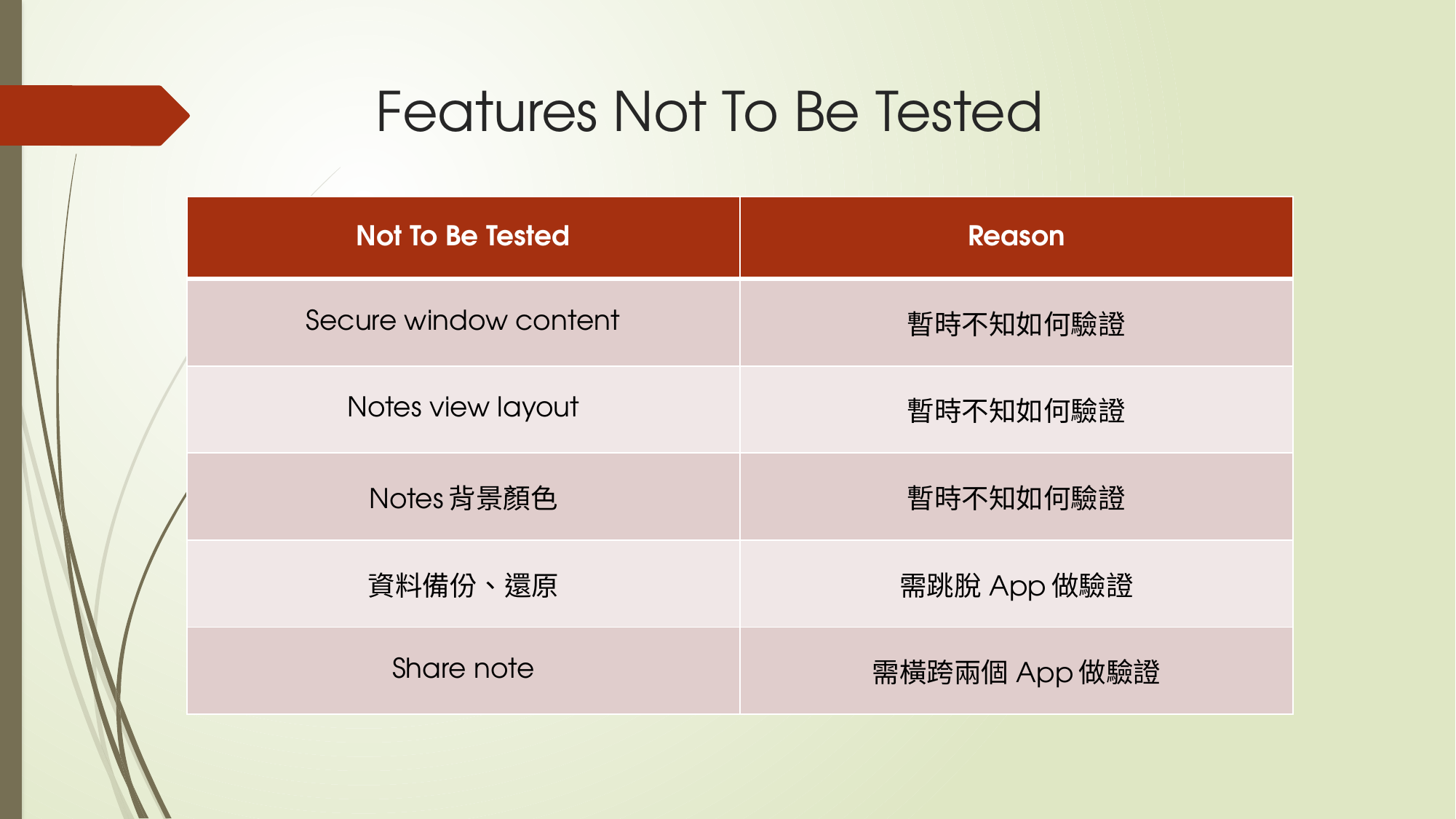

# Features Not To Be Tested
| Not To Be Tested | Reason |
| --- | --- |
| Secure window content | 暫時不知如何驗證 |
| Notes view layout | 暫時不知如何驗證 |
| Notes背景顏色 | 暫時不知如何驗證 |
| 資料備份、還原 | 需跳脫App做驗證 |
| Share note | 需橫跨兩個App做驗證 |